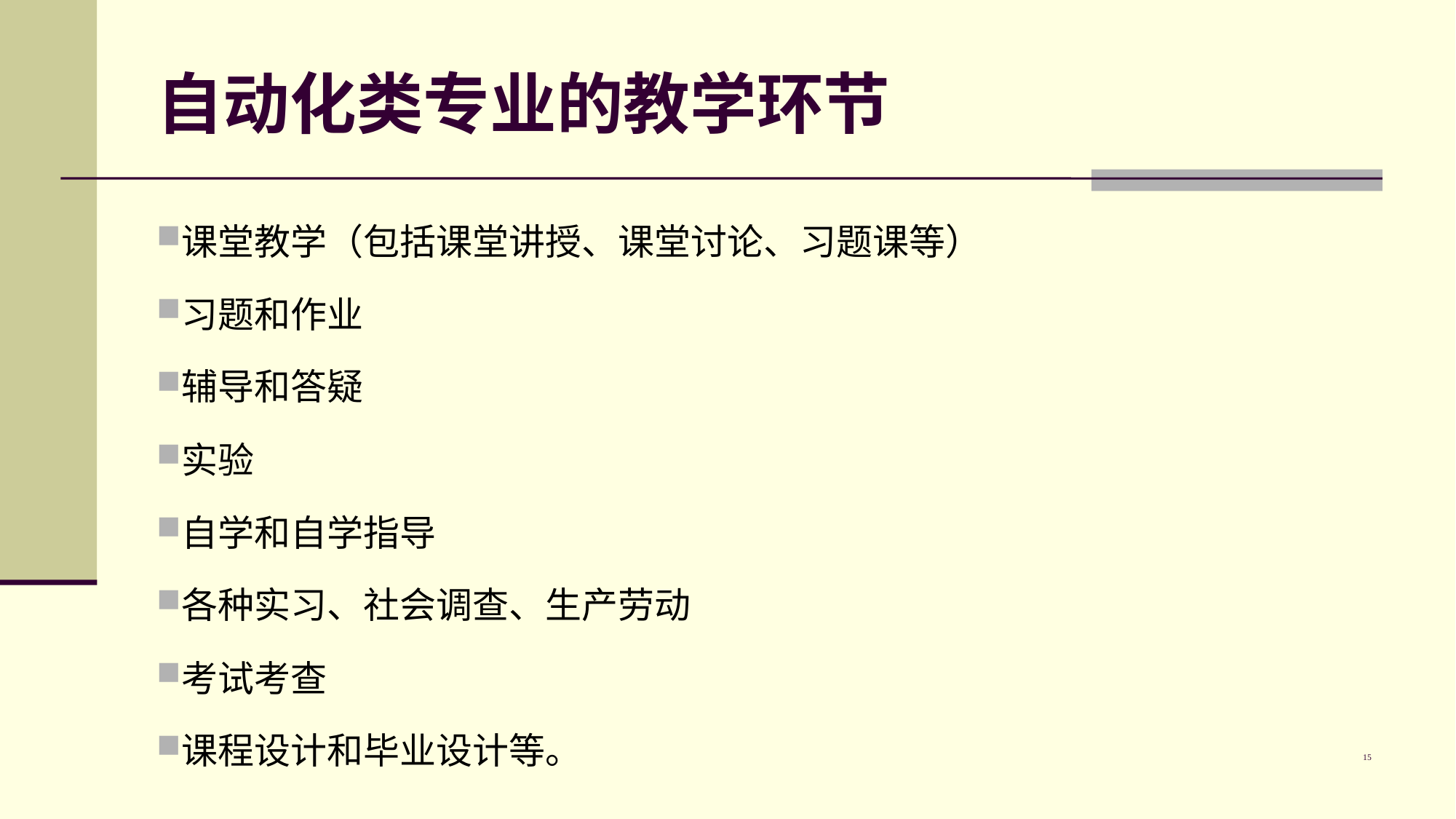

# 自动化类专业的教学环节
课堂教学（包括课堂讲授、课堂讨论、习题课等）
习题和作业
辅导和答疑
实验
自学和自学指导
各种实习、社会调查、生产劳动
考试考查
课程设计和毕业设计等。
15